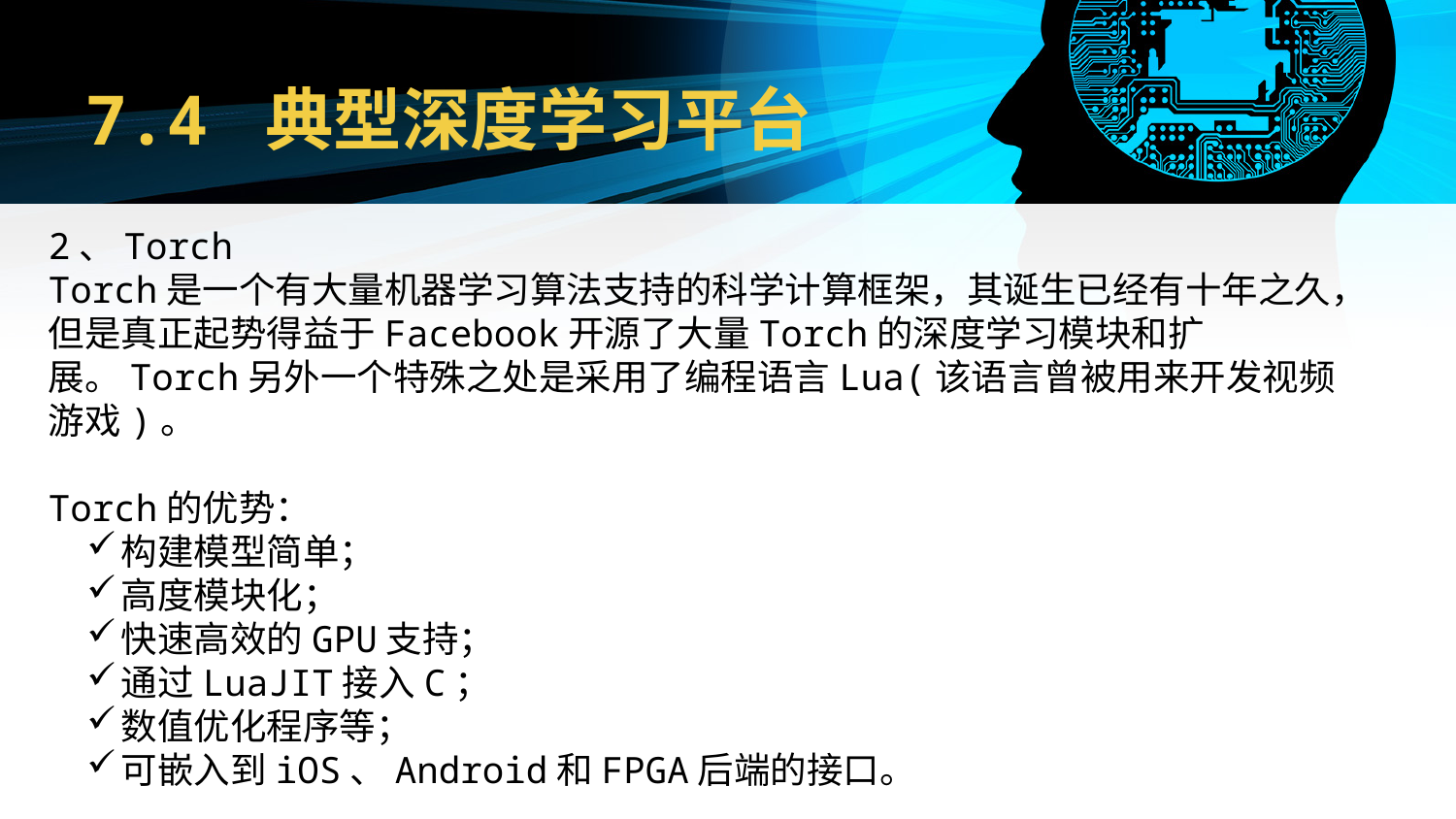

# 7.4 典型深度学习平台
2、Torch
Torch是一个有大量机器学习算法支持的科学计算框架，其诞生已经有十年之久，但是真正起势得益于Facebook开源了大量Torch的深度学习模块和扩展。Torch另外一个特殊之处是采用了编程语言Lua(该语言曾被用来开发视频游戏)。

Torch的优势：
构建模型简单；
高度模块化；
快速高效的GPU支持；
通过LuaJIT接入C；
数值优化程序等；
可嵌入到iOS、Android和FPGA后端的接口。